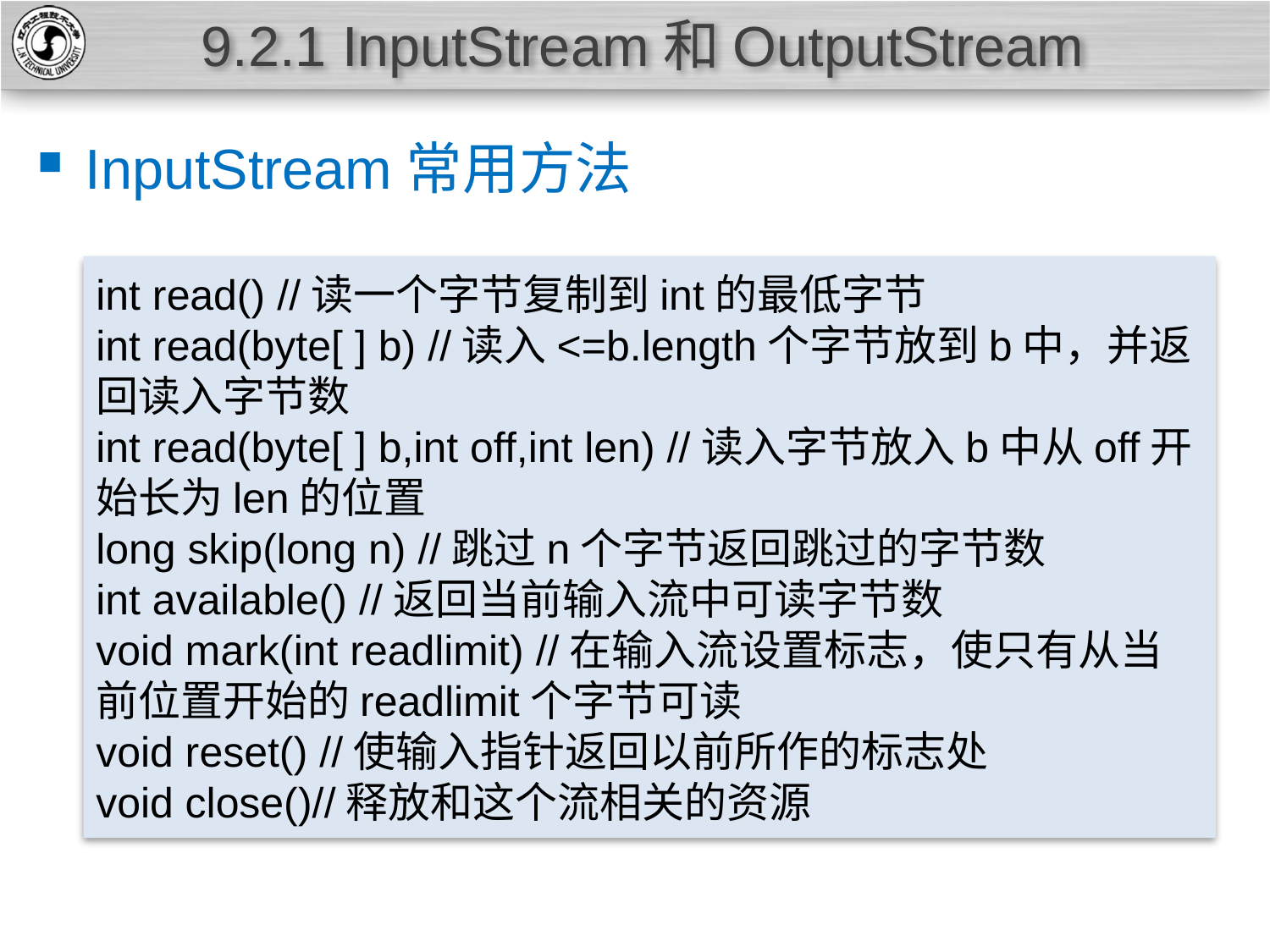

# 9.2.1 InputStream和OutputStream
InputStream常用方法
int read() //读一个字节复制到int的最低字节
int read(byte[ ] b) //读入<=b.length个字节放到b中，并返回读入字节数
int read(byte[ ] b,int off,int len) //读入字节放入b中从off开始长为len的位置
long skip(long n) //跳过n个字节返回跳过的字节数
int available() //返回当前输入流中可读字节数
void mark(int readlimit) //在输入流设置标志，使只有从当前位置开始的readlimit个字节可读
void reset() //使输入指针返回以前所作的标志处
void close()//释放和这个流相关的资源